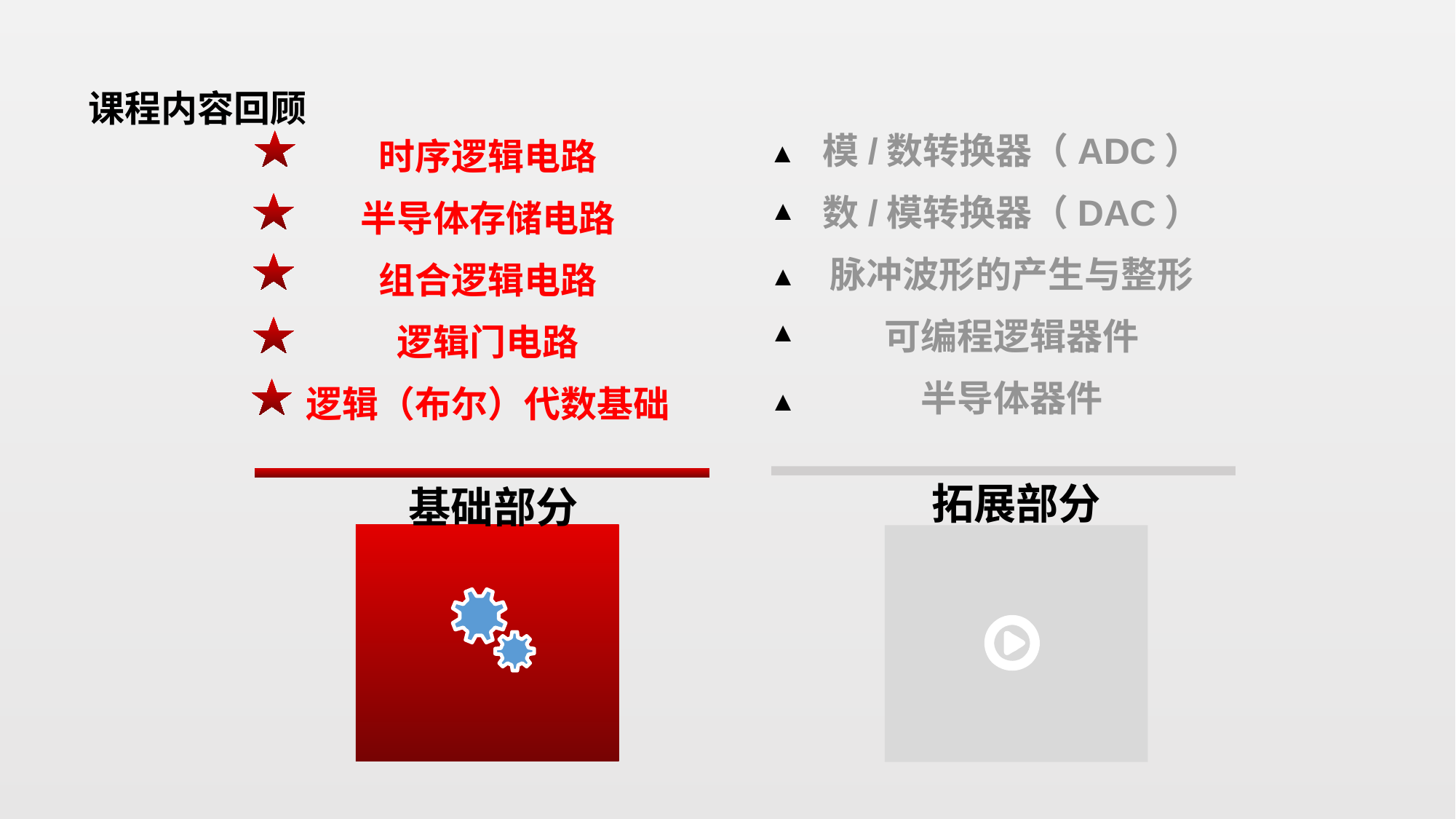

# 课程内容回顾
模/数转换器（ADC）
数/模转换器（DAC）
脉冲波形的产生与整形
可编程逻辑器件
半导体器件
时序逻辑电路
半导体存储电路
组合逻辑电路
逻辑门电路
逻辑（布尔）代数基础

▲
▲

▲
▲

▲

拓展部分
基础部分